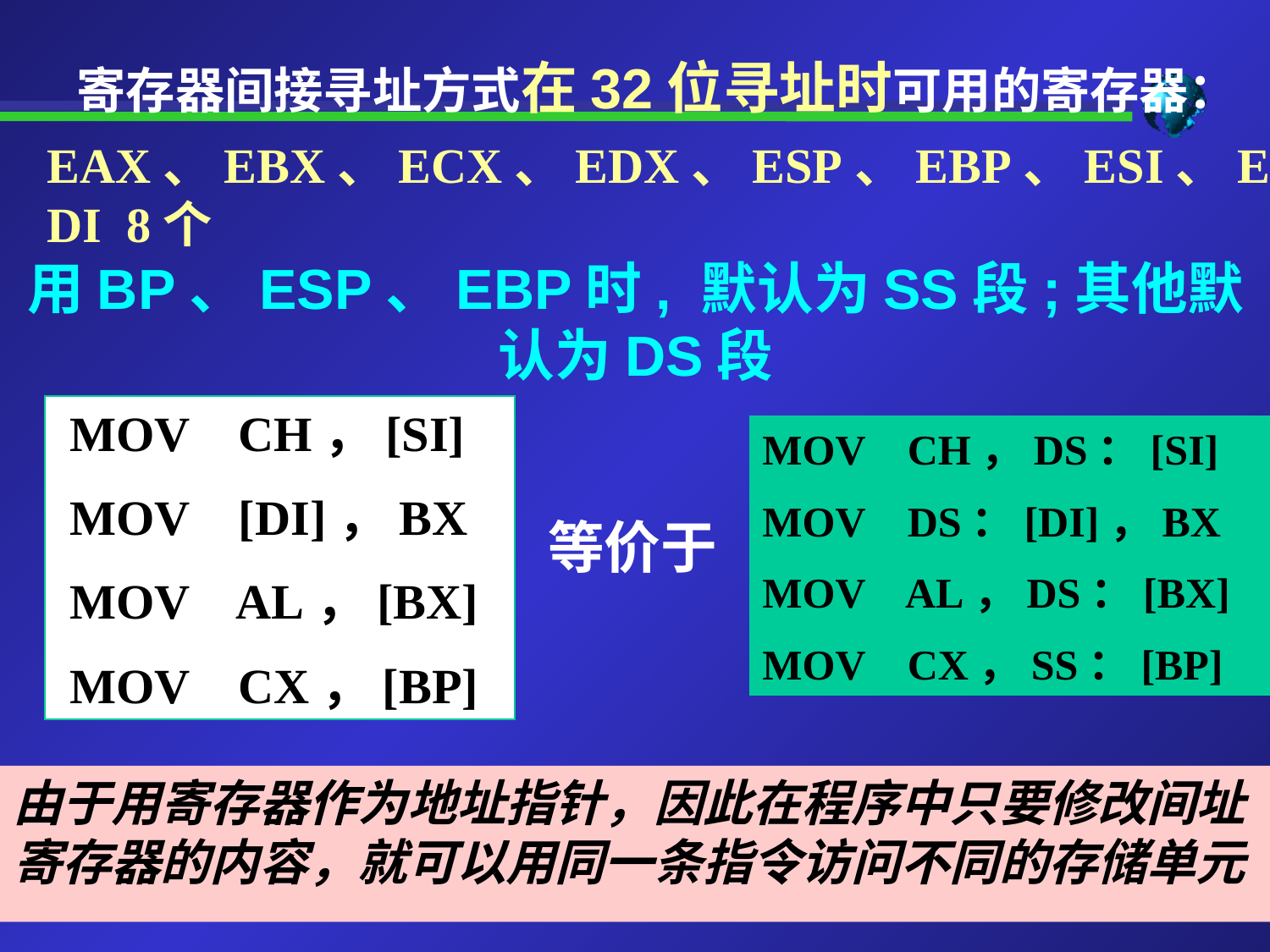

寄存器间接寻址方式在32位寻址时可用的寄存器：
EAX、EBX、ECX、EDX、ESP、EBP、ESI、EDI  8个
用BP、ESP、EBP时, 默认为SS段;其他默认为DS段
 MOV    CH，[SI]
 MOV    [DI]，BX
 MOV    AL，[BX]
 MOV    CX，[BP]
MOV    CH，DS：[SI]
MOV    DS：[DI]，BX
MOV    AL，DS：[BX]
MOV    CX，SS：[BP]
等价于
由于用寄存器作为地址指针，因此在程序中只要修改间址寄存器的内容，就可以用同一条指令访问不同的存储单元
94